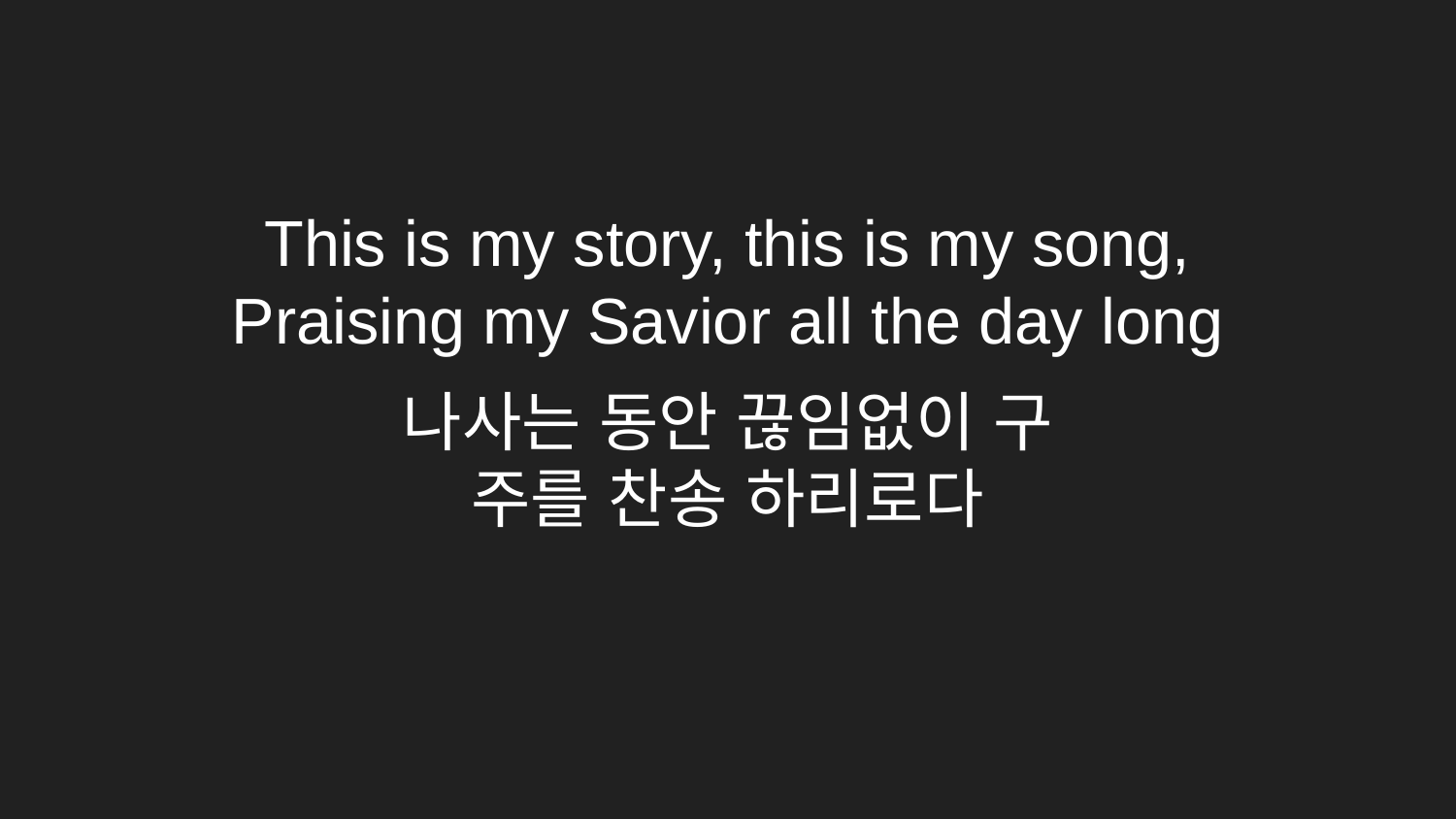

# This is my story, this is my song, Praising my Savior all the day long
나사는 동안 끊임없이 구
주를 찬송 하리로다